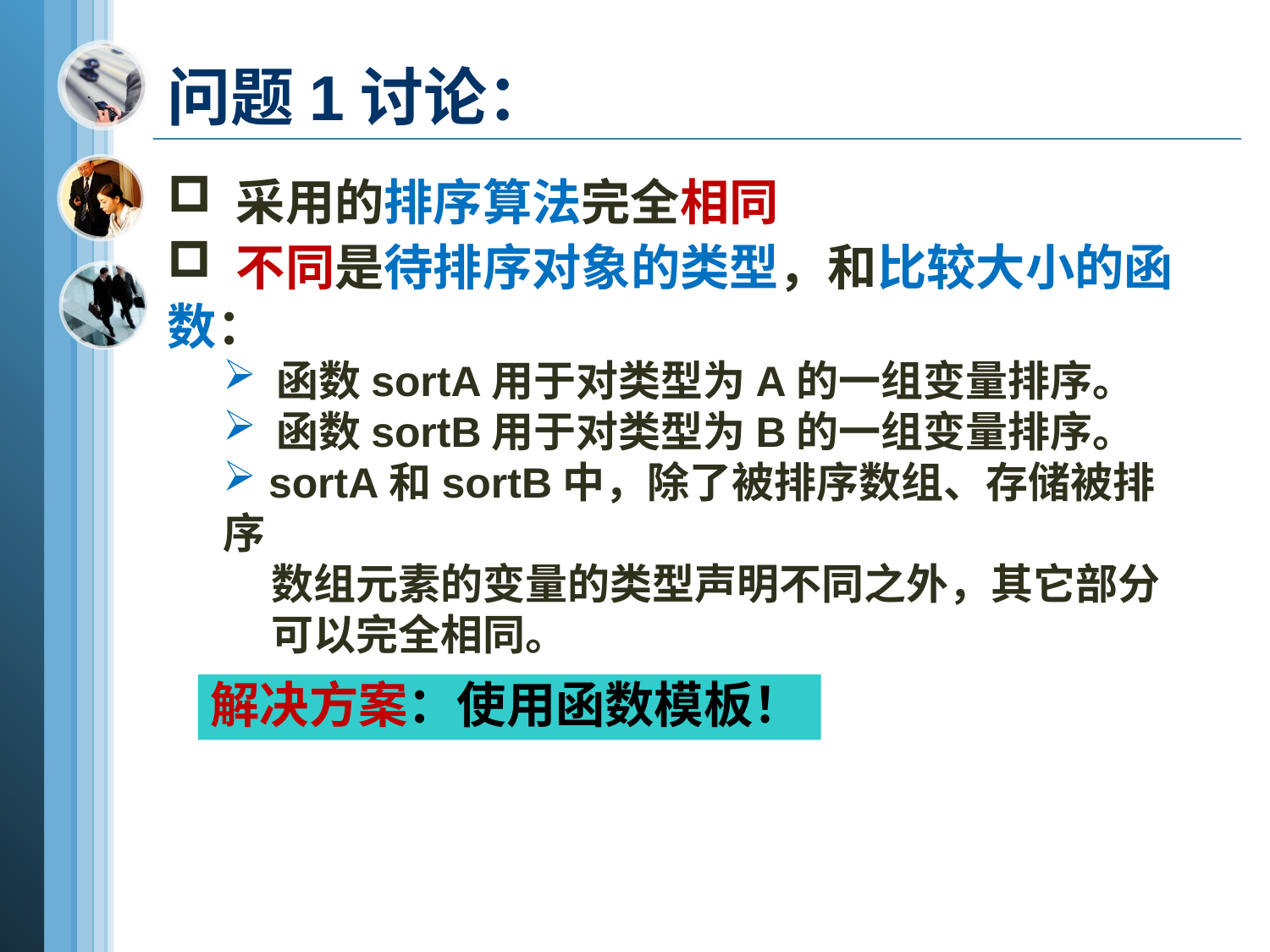

问题1讨论：
 采用的排序算法完全相同
 不同是待排序对象的类型，和比较大小的函数：
 函数sortA用于对类型为A的一组变量排序。
 函数sortB用于对类型为B的一组变量排序。
 sortA和sortB中，除了被排序数组、存储被排序
    数组元素的变量的类型声明不同之外，其它部分
    可以完全相同。
解决方案：使用函数模板！